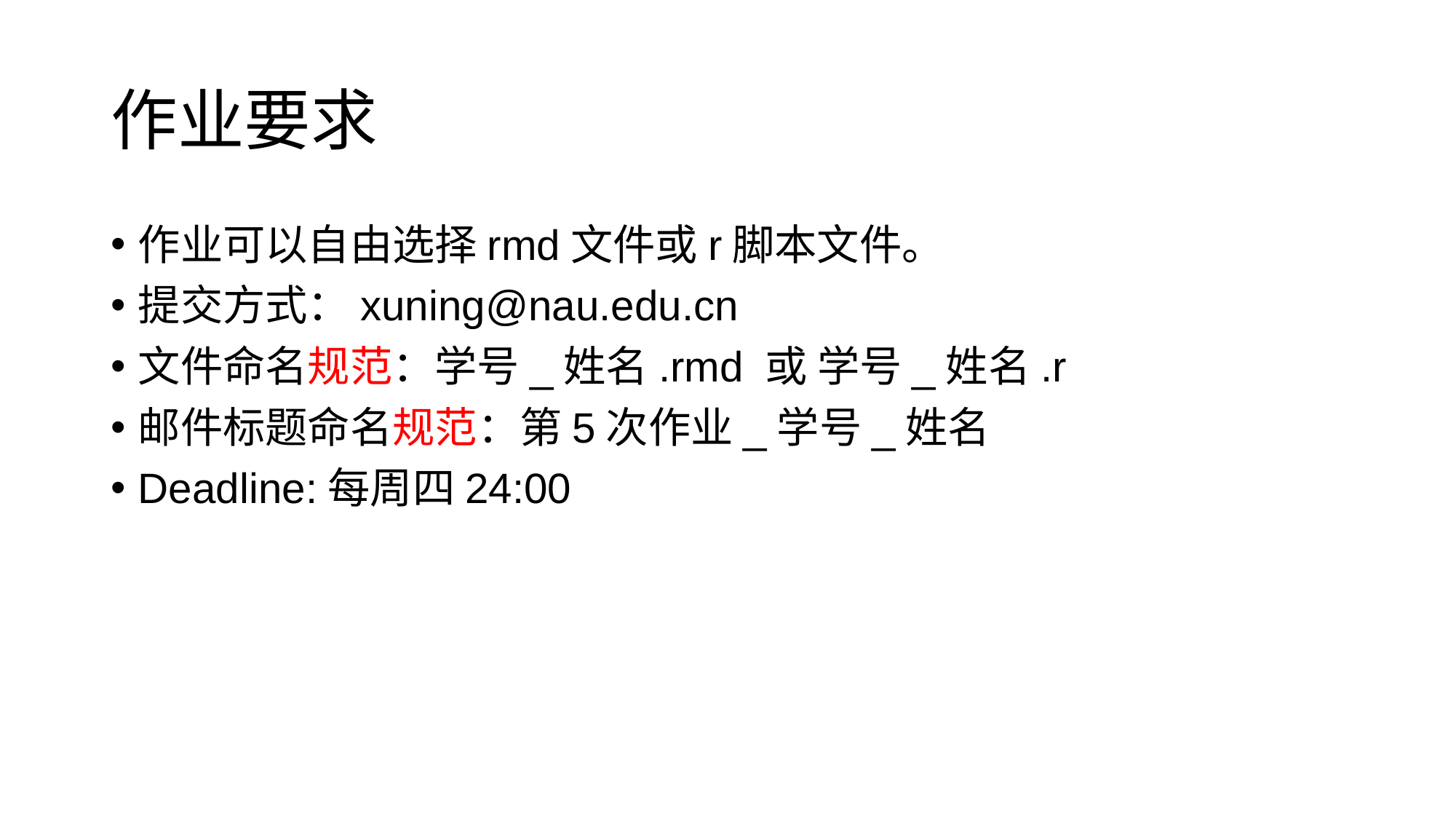

# 作业要求
作业可以自由选择rmd文件或r脚本文件。
提交方式：xuning@nau.edu.cn
文件命名规范：学号_姓名.rmd 或 学号_姓名.r
邮件标题命名规范：第5次作业_学号_姓名
Deadline:每周四24:00